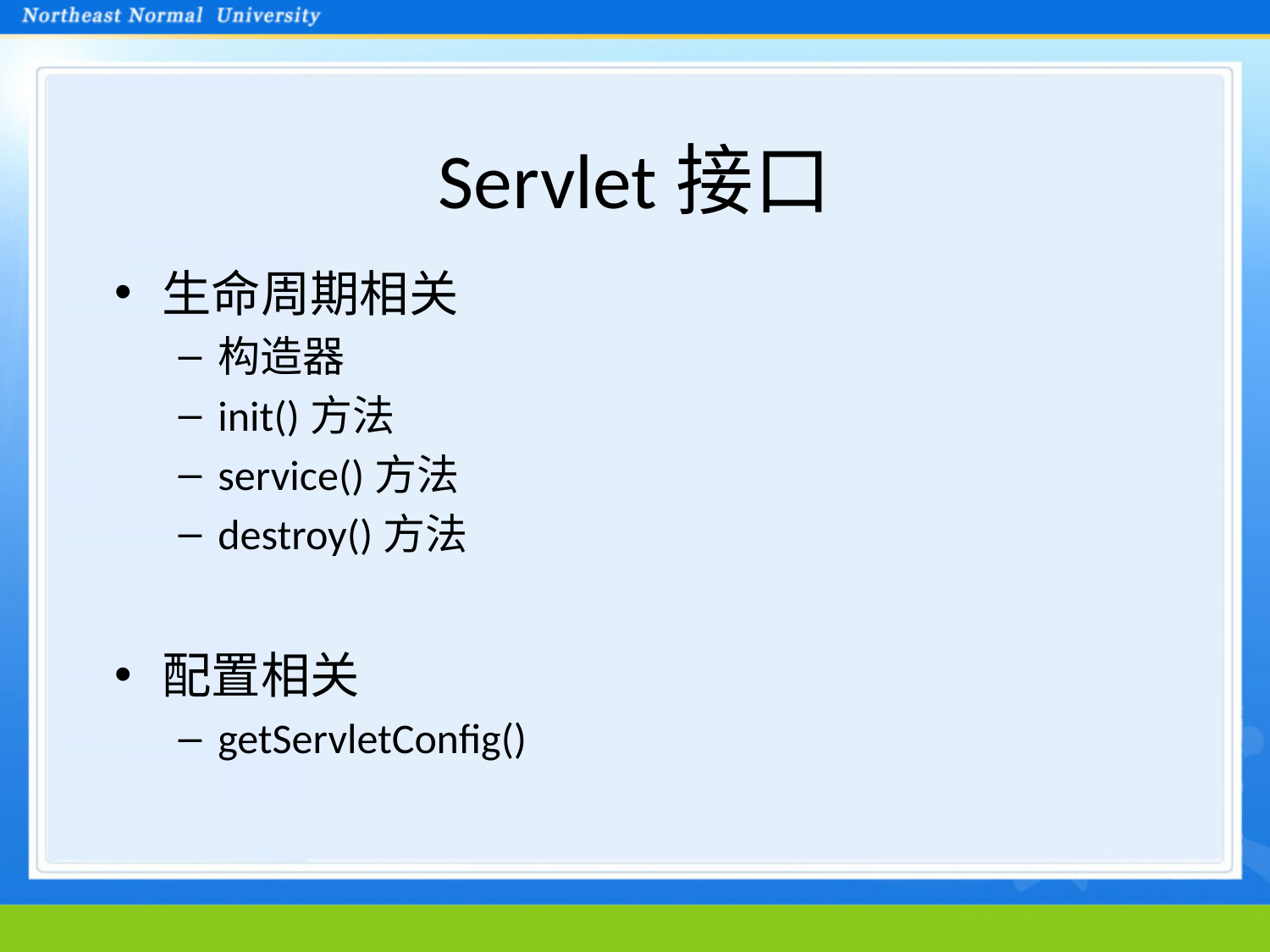

# Servlet接口
生命周期相关
构造器
init()方法
service()方法
destroy()方法

配置相关
getServletConfig()